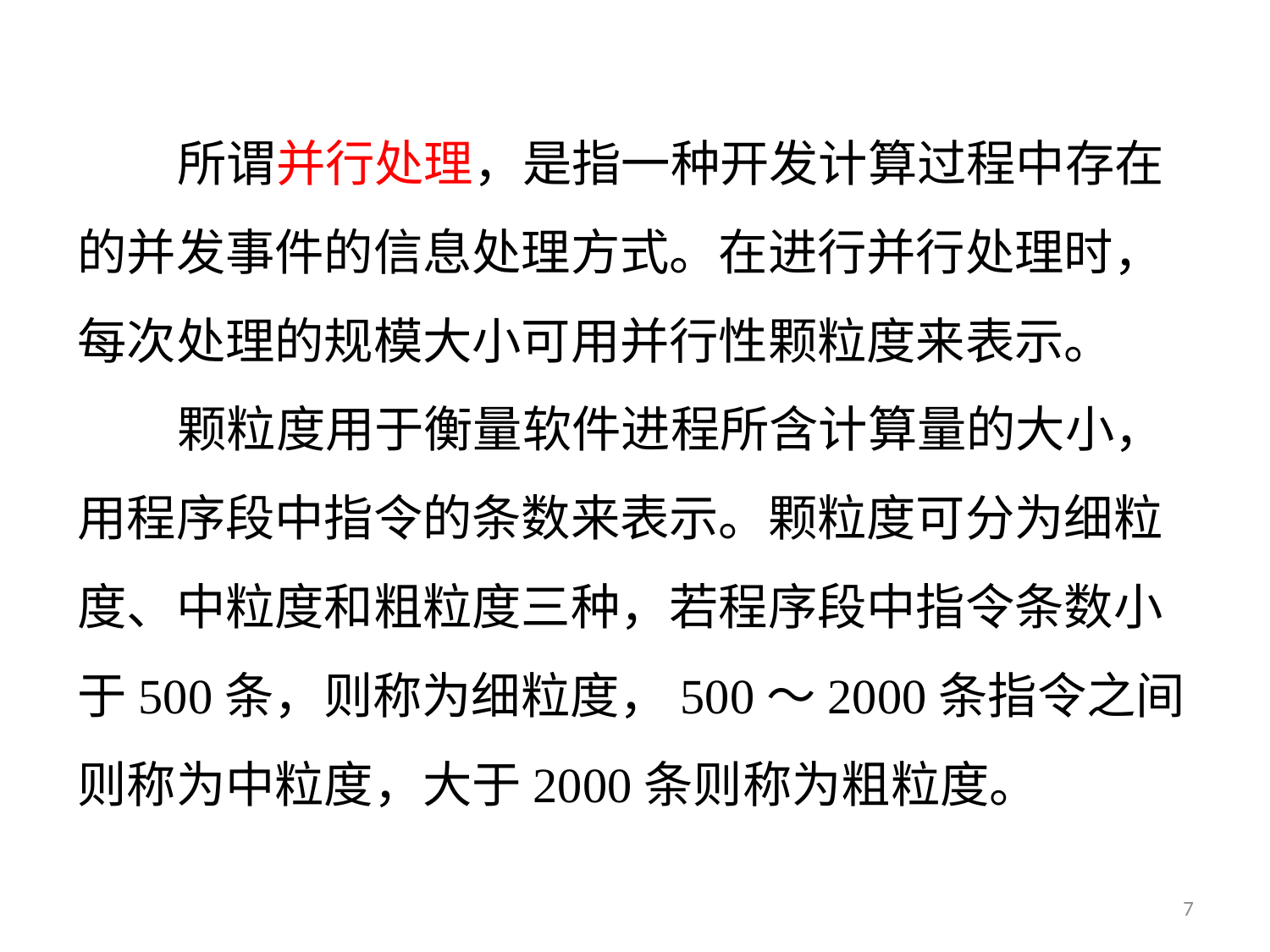

所谓并行处理，是指一种开发计算过程中存在的并发事件的信息处理方式。在进行并行处理时，每次处理的规模大小可用并行性颗粒度来表示。
        颗粒度用于衡量软件进程所含计算量的大小，用程序段中指令的条数来表示。颗粒度可分为细粒度、中粒度和粗粒度三种，若程序段中指令条数小于500条，则称为细粒度，500～2000条指令之间则称为中粒度，大于2000条则称为粗粒度。
7